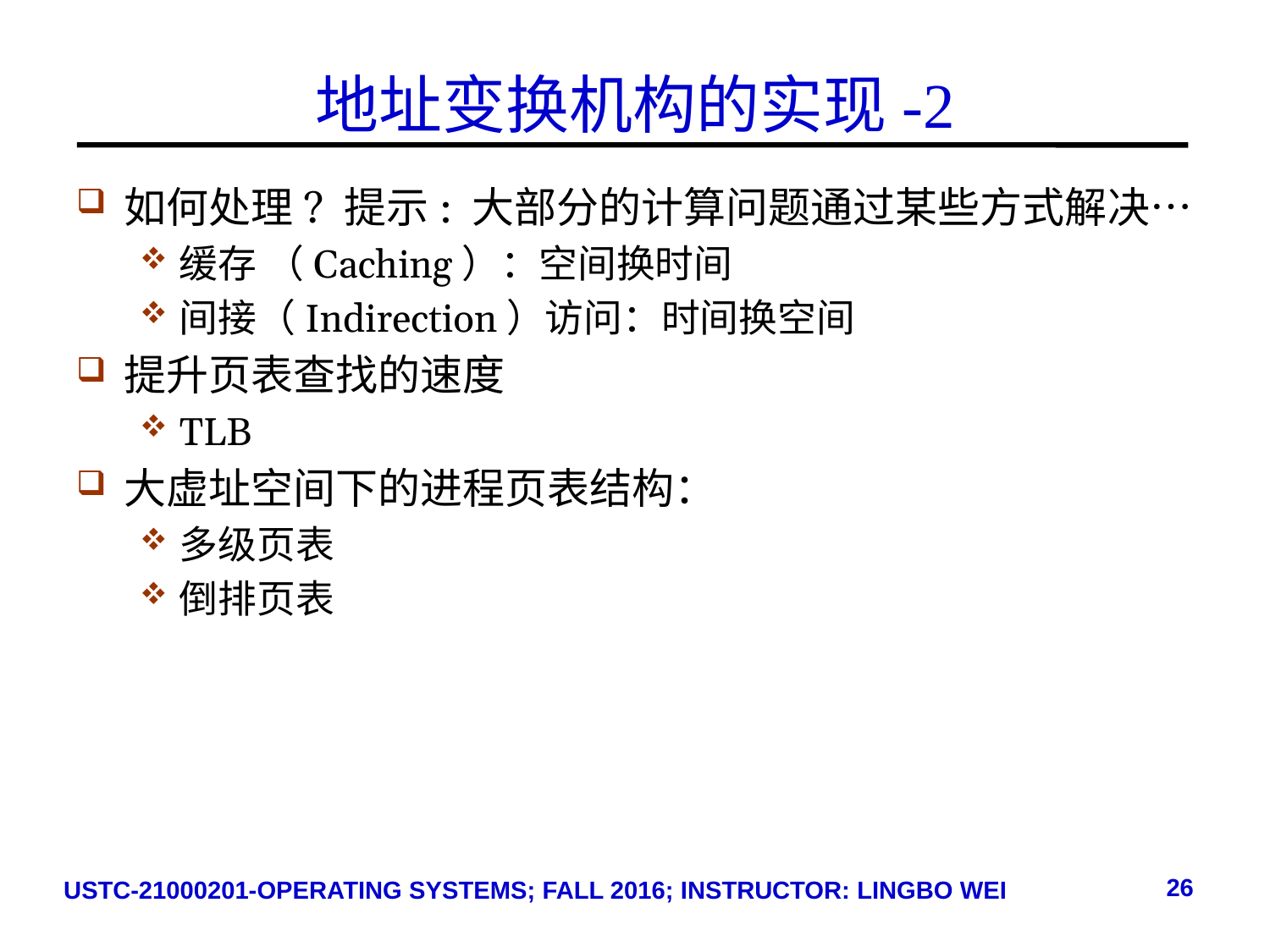

# 地址变换机构的实现-2
如何处理? 提示: 大部分的计算问题通过某些方式解决…
缓存 （Caching）：空间换时间
间接（Indirection）访问：时间换空间
提升页表查找的速度
TLB
大虚址空间下的进程页表结构：
多级页表
倒排页表
26
USTC-21000201-OPERATING SYSTEMS; FALL 2016; INSTRUCTOR: LINGBO WEI